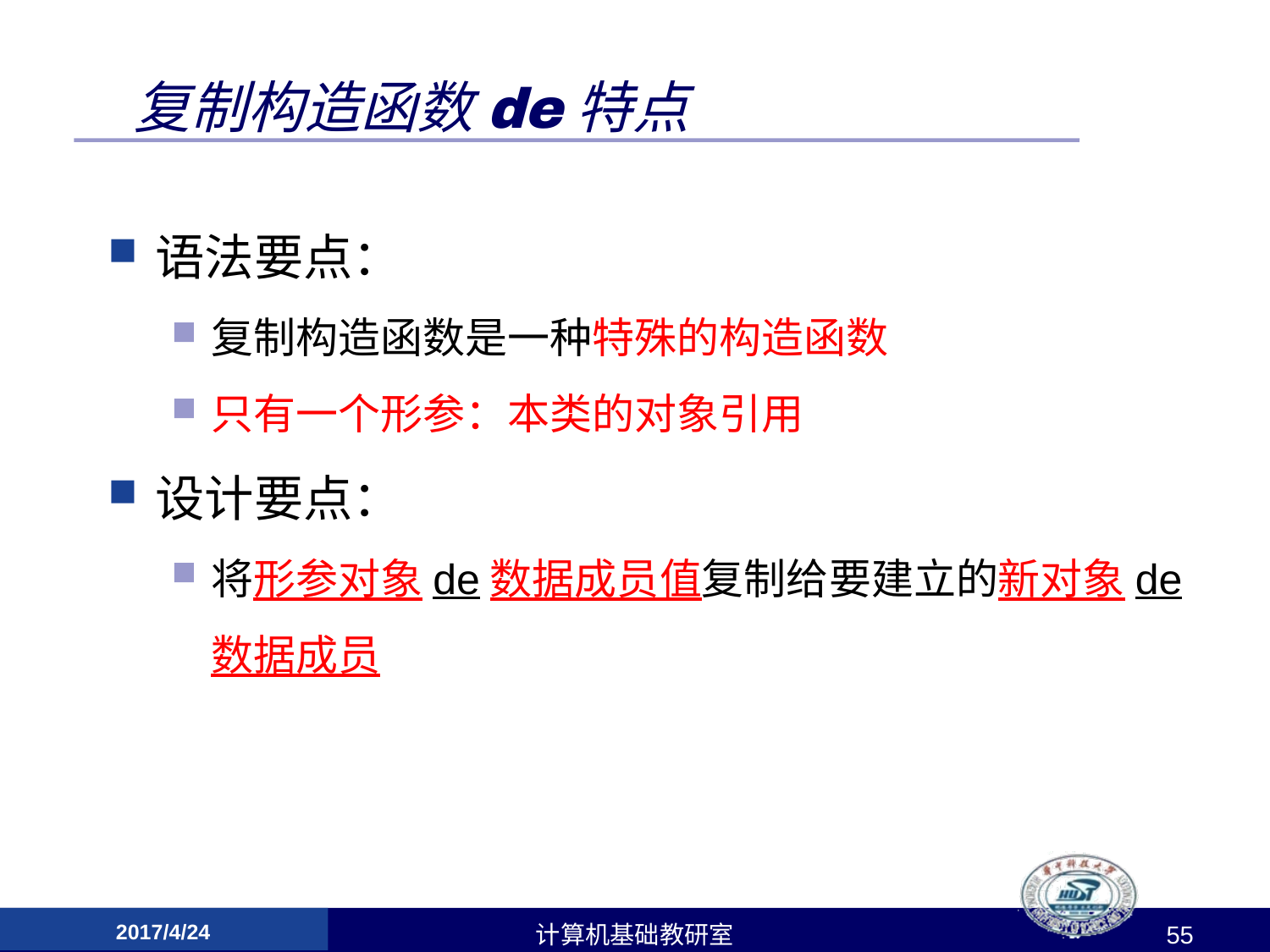

# 复制构造函数de特点
语法要点：
复制构造函数是一种特殊的构造函数
只有一个形参：本类的对象引用
设计要点：
将形参对象de数据成员值复制给要建立的新对象de数据成员
2017/4/24
计算机基础教研室
55